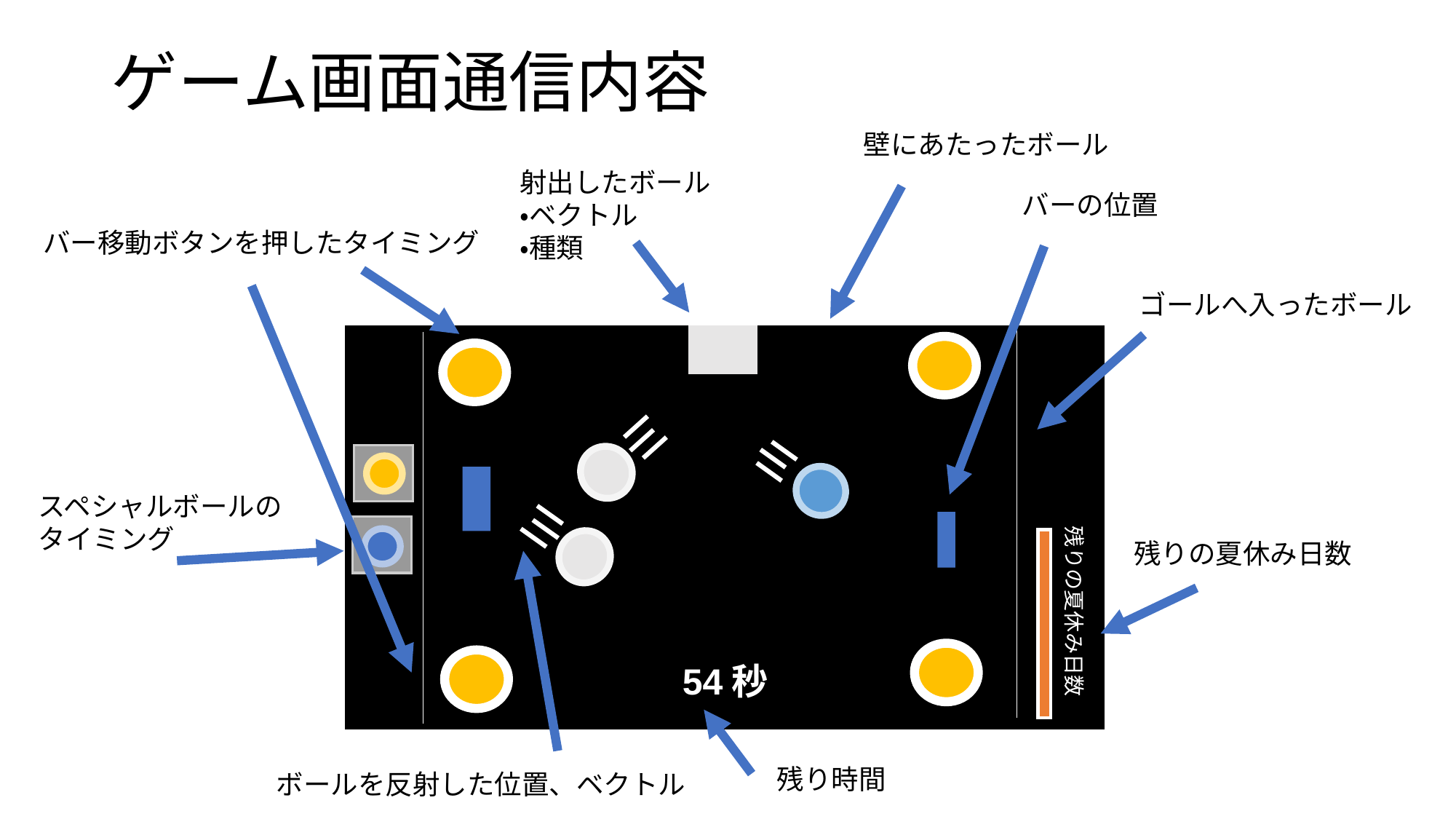

# ゲーム画面通信内容
壁にあたったボール

射出したボール
・ベクトル
・種類
バーの位置
バー移動ボタンを押したタイミング
ゴールへ入ったボール

スペシャルボールの
タイミング

残りの夏休み日数
残りの夏休み日数

54秒
残り時間
ボールを反射した位置、ベクトル